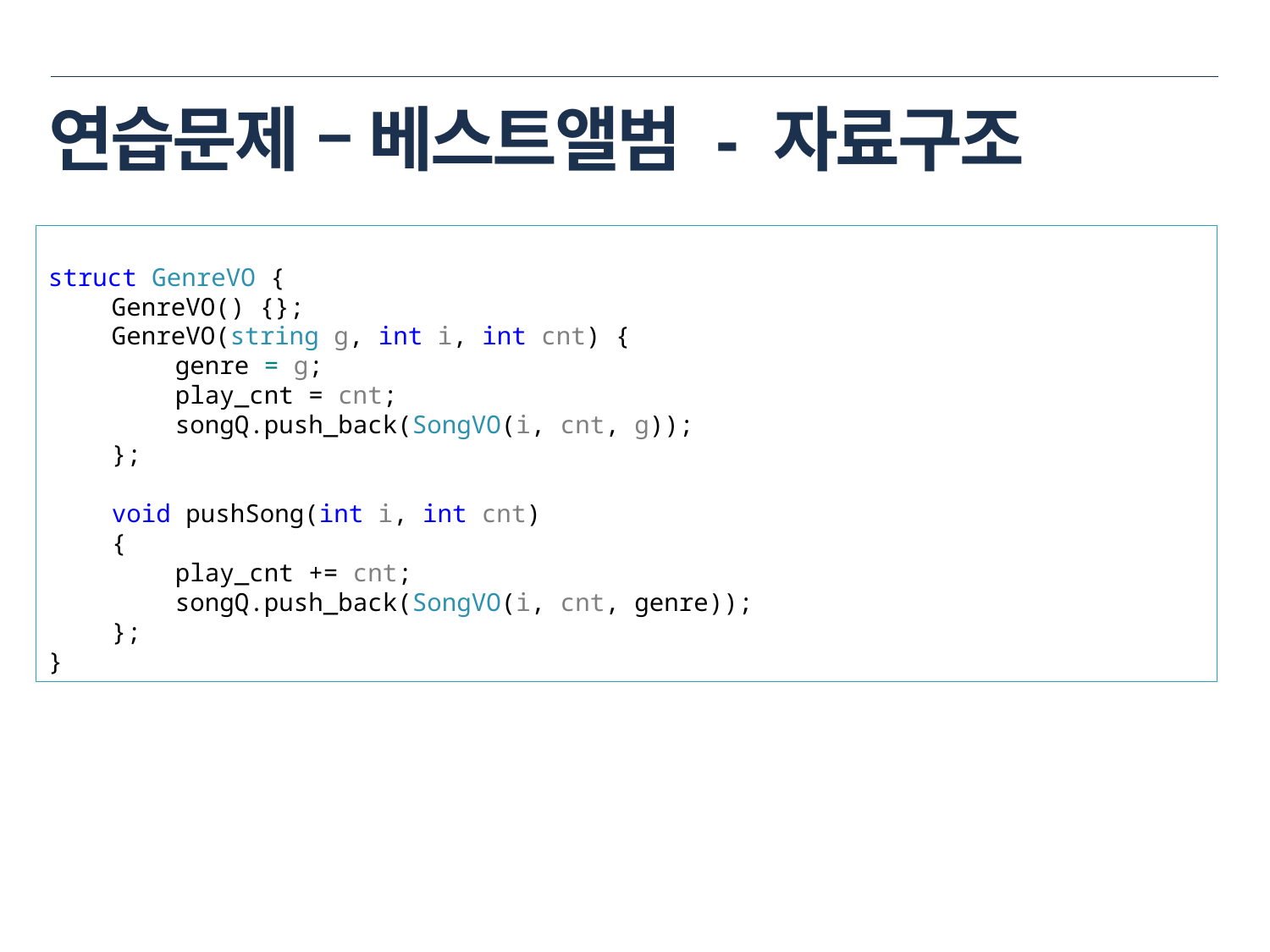

연습문제 – 베스트앨범 - 자료구조

struct GenreVO {
GenreVO() {};
GenreVO(string g, int i, int cnt) {
genre = g;
play_cnt = cnt;
songQ.push_back(SongVO(i, cnt, g));
};

void pushSong(int i, int cnt)
{
play_cnt += cnt;
songQ.push_back(SongVO(i, cnt, genre));
};
}